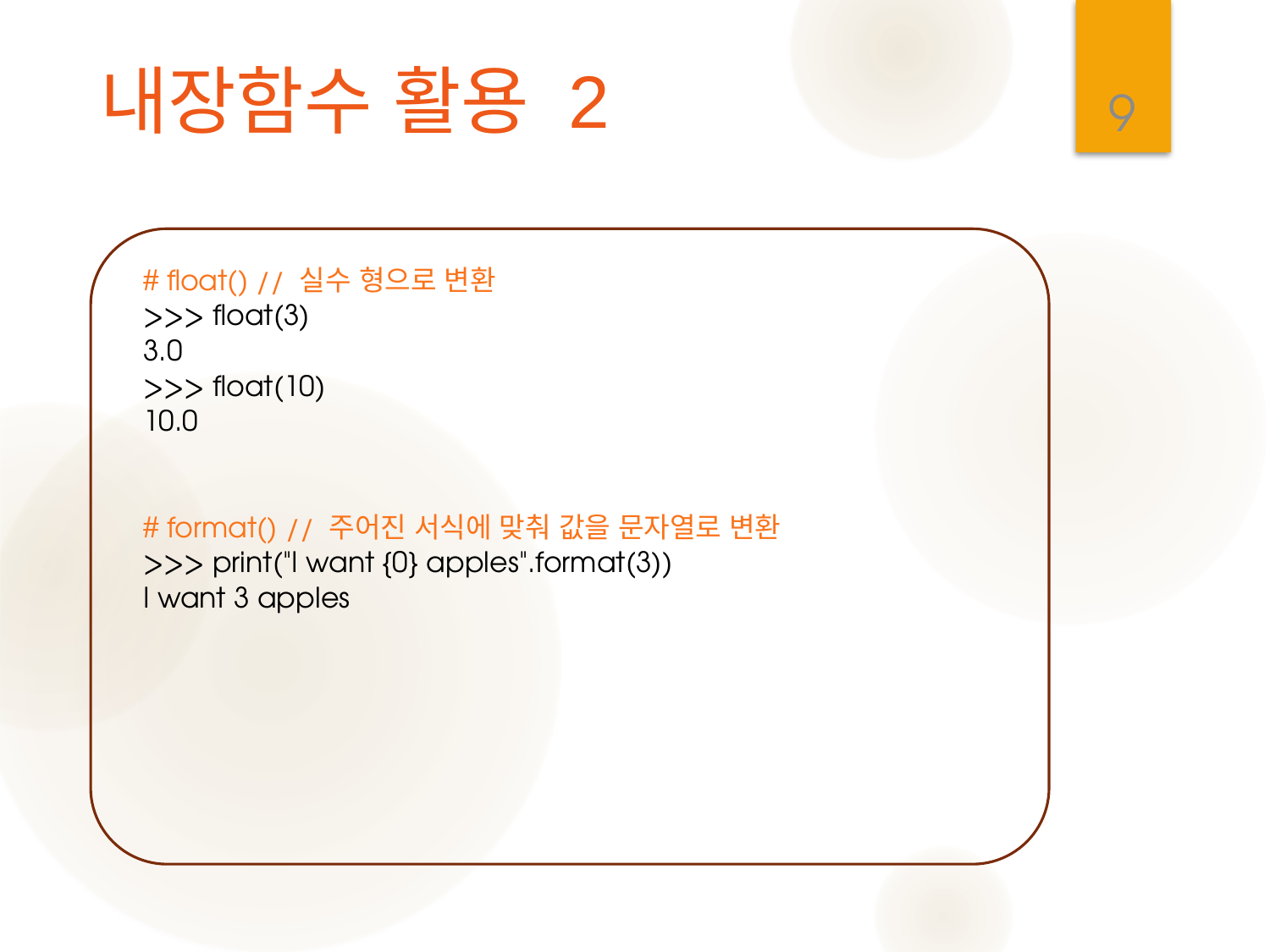

9
# 내장함수 활용 2

# float() // 실수 형으로 변환
>>> float(3)
3.0
>>> float(10)
10.0

# format() // 주어진 서식에 맞춰 값을 문자열로 변환
>>> print("I want {0} apples".format(3))
I want 3 apples